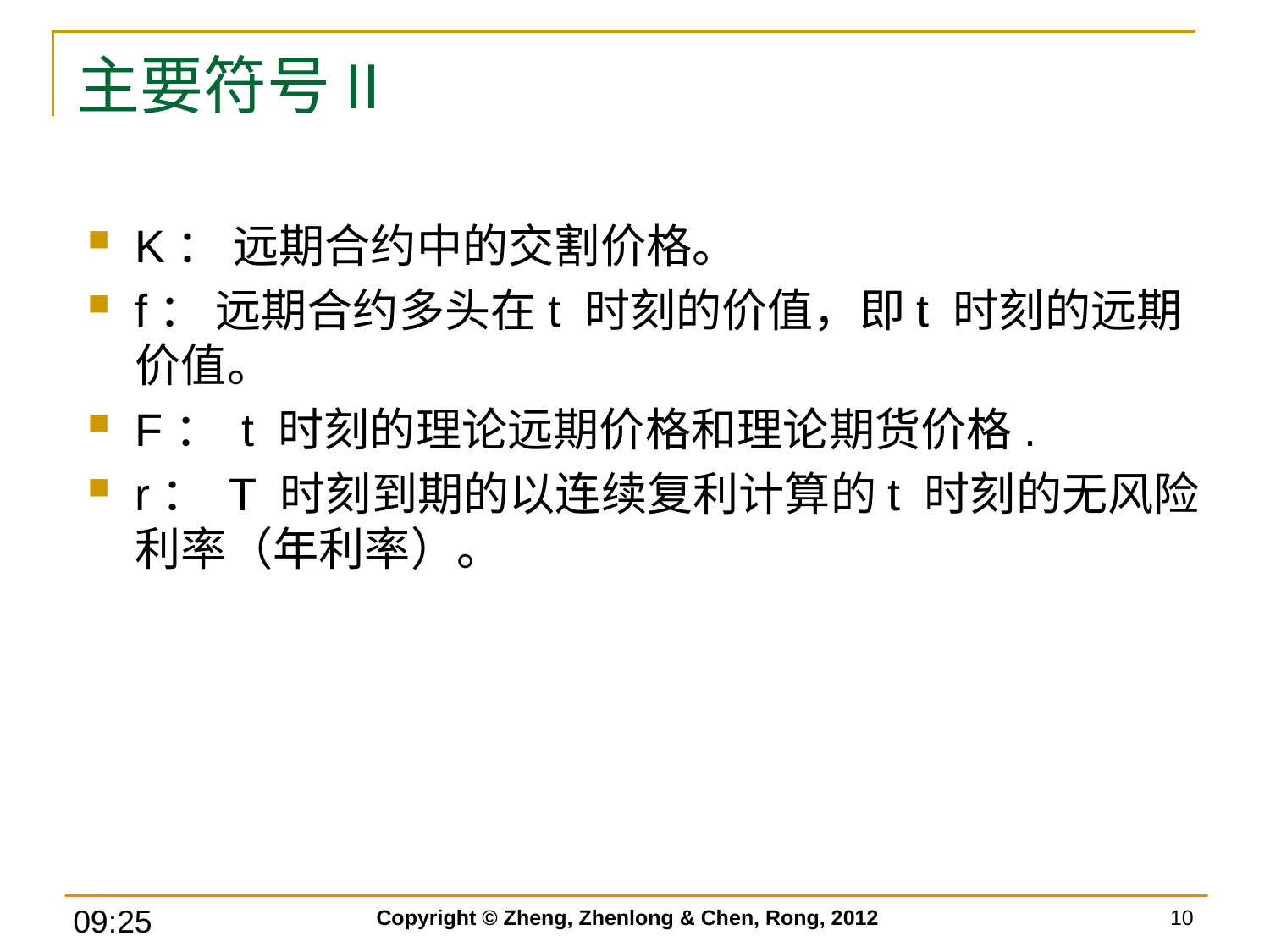

# 主要符号II

K： 远期合约中的交割价格。
f： 远期合约多头在t 时刻的价值，即t 时刻的远期价值。
F： t 时刻的理论远期价格和理论期货价格.
r： T 时刻到期的以连续复利计算的t 时刻的无风险利率（年利率）。
Copyright © Zheng, Zhenlong & Chen, Rong, 2012
10